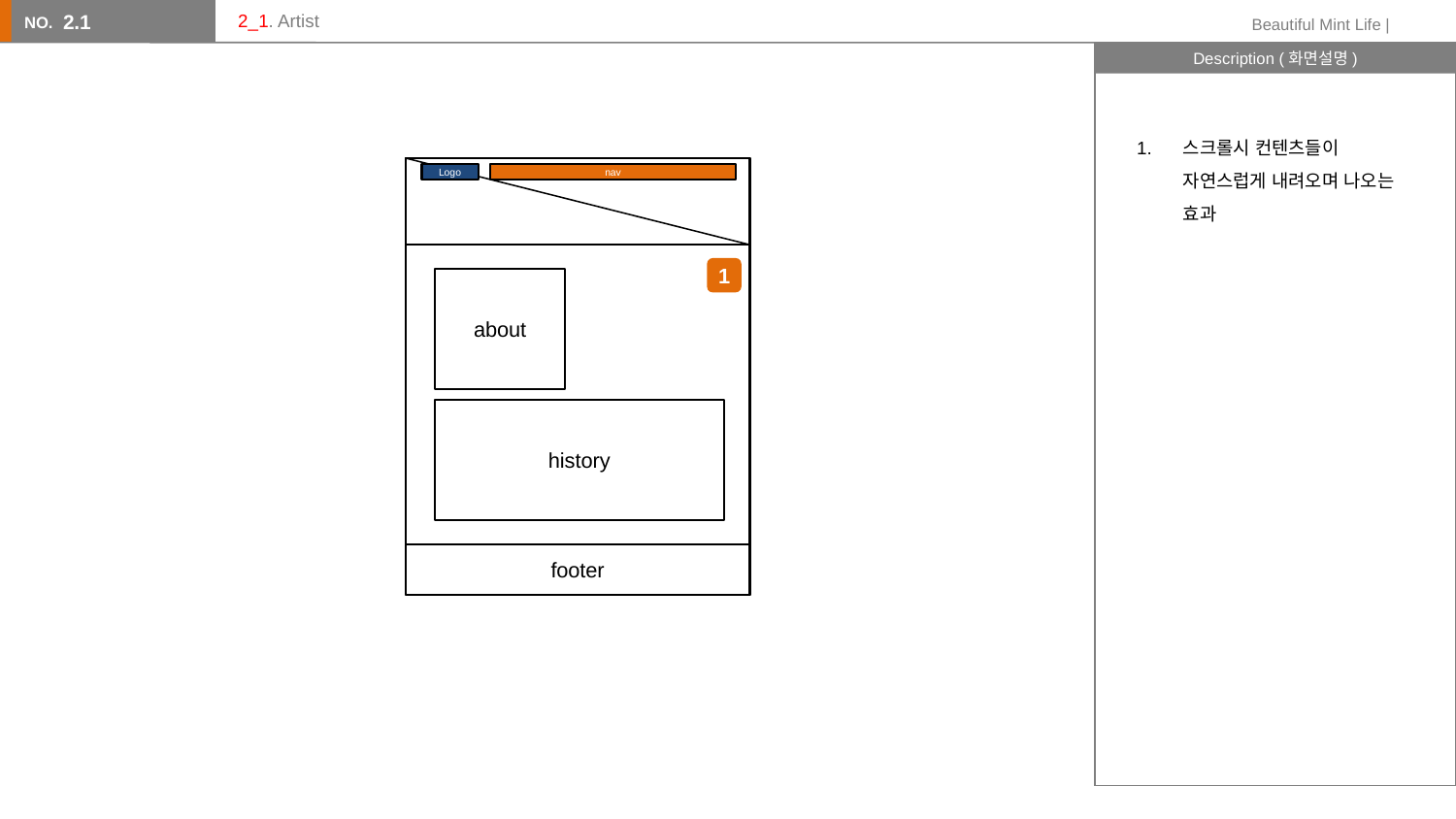

2.1
# 2_1. Artist
스크롤시 컨텐츠들이 자연스럽게 내려오며 나오는 효과

Logo
nav
about
history
footer
1